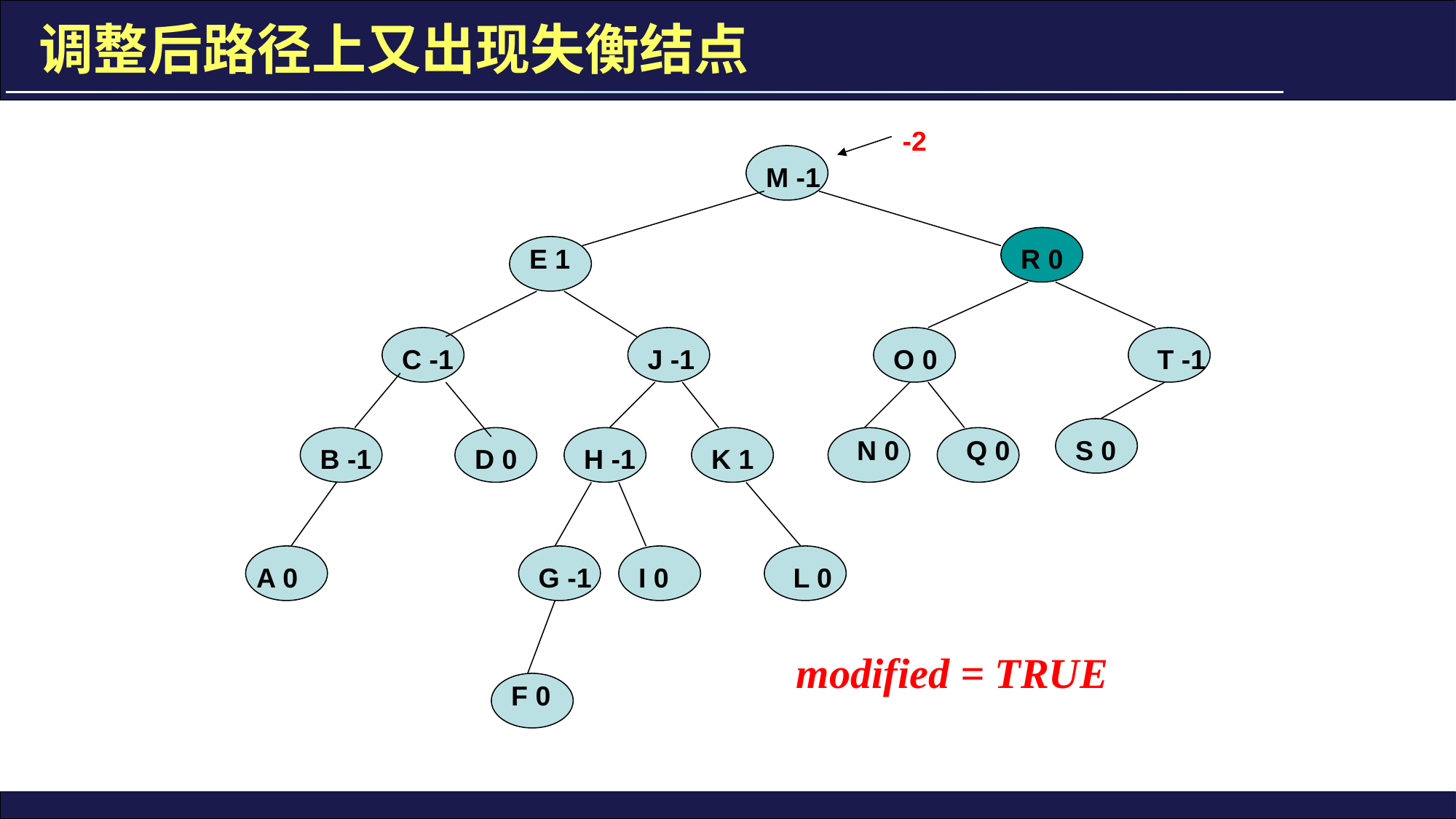

# 调整后路径上又出现失衡结点
-2

M -1

E 1
R 0

C -1
J -1
O 0
T -1

N 0
Q 0
S 0
B -1
D 0
H -1
K 1

A 0
G -1
I 0
L 0

modified = TRUE

F 0